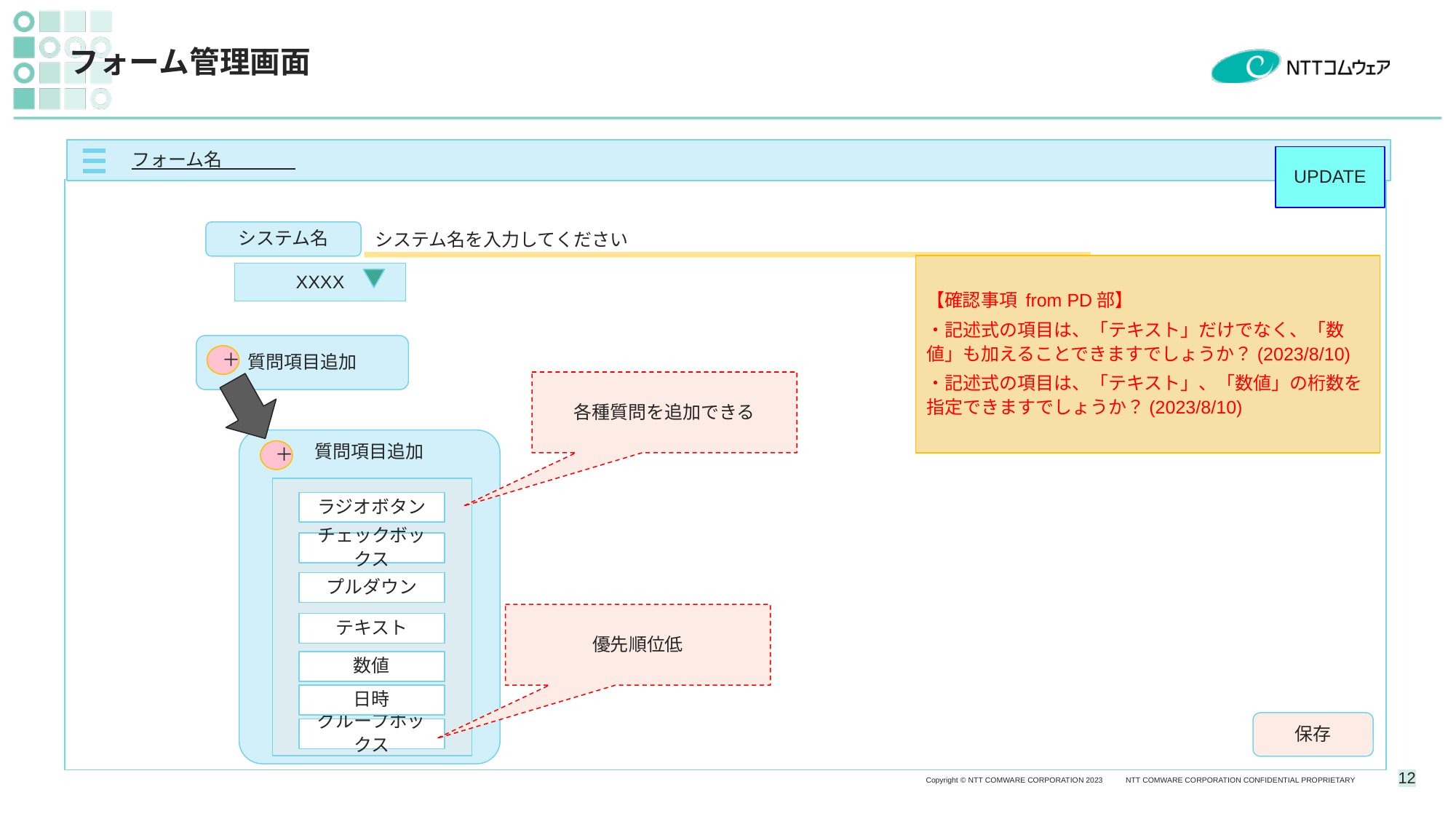

# フォーム管理画面
　　　フォーム名
　XXXXさん
UPDATE

システム名を入力してください
システム名

【確認事項 from PD部】
・記述式の項目は、「テキスト」だけでなく、「数値」も加えることできますでしょうか？(2023/8/10)
・記述式の項目は、「テキスト」、「数値」の桁数を指定できますでしょうか？(2023/8/10)
XXXX

質問項目追加
＋
各種質問を追加できる

質問項目追加
＋

ラジオボタン
チェックボックス
プルダウン
優先順位低
テキスト
数値
日時
保存
グループボックス
12